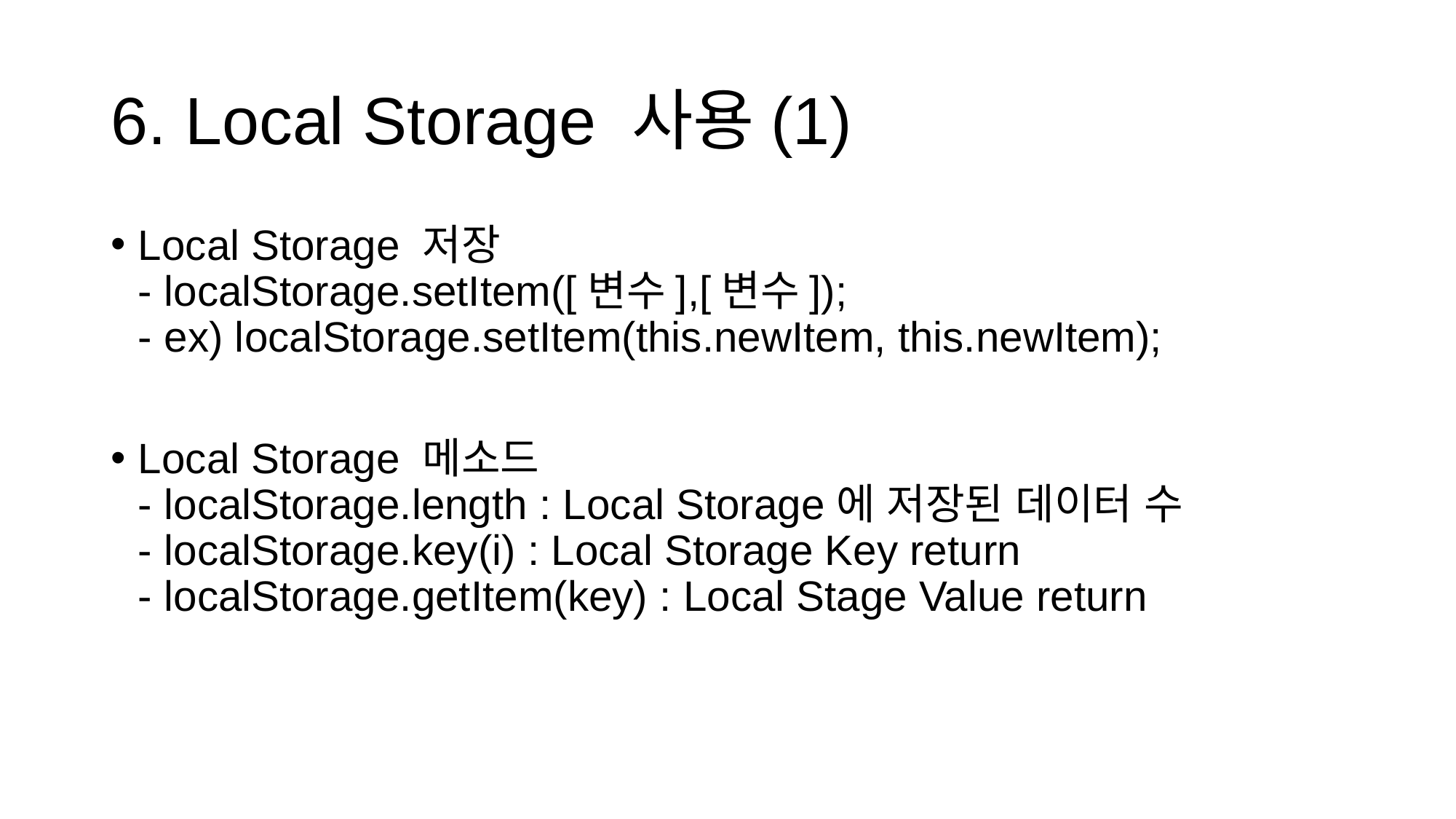

# 6. Local Storage 사용(1)
Local Storage 저장
- localStorage.setItem([변수],[변수]);
- ex) localStorage.setItem(this.newItem, this.newItem);

Local Storage 메소드
- localStorage.length : Local Storage에 저장된 데이터 수
- localStorage.key(i) : Local Storage Key return
- localStorage.getItem(key) : Local Stage Value return